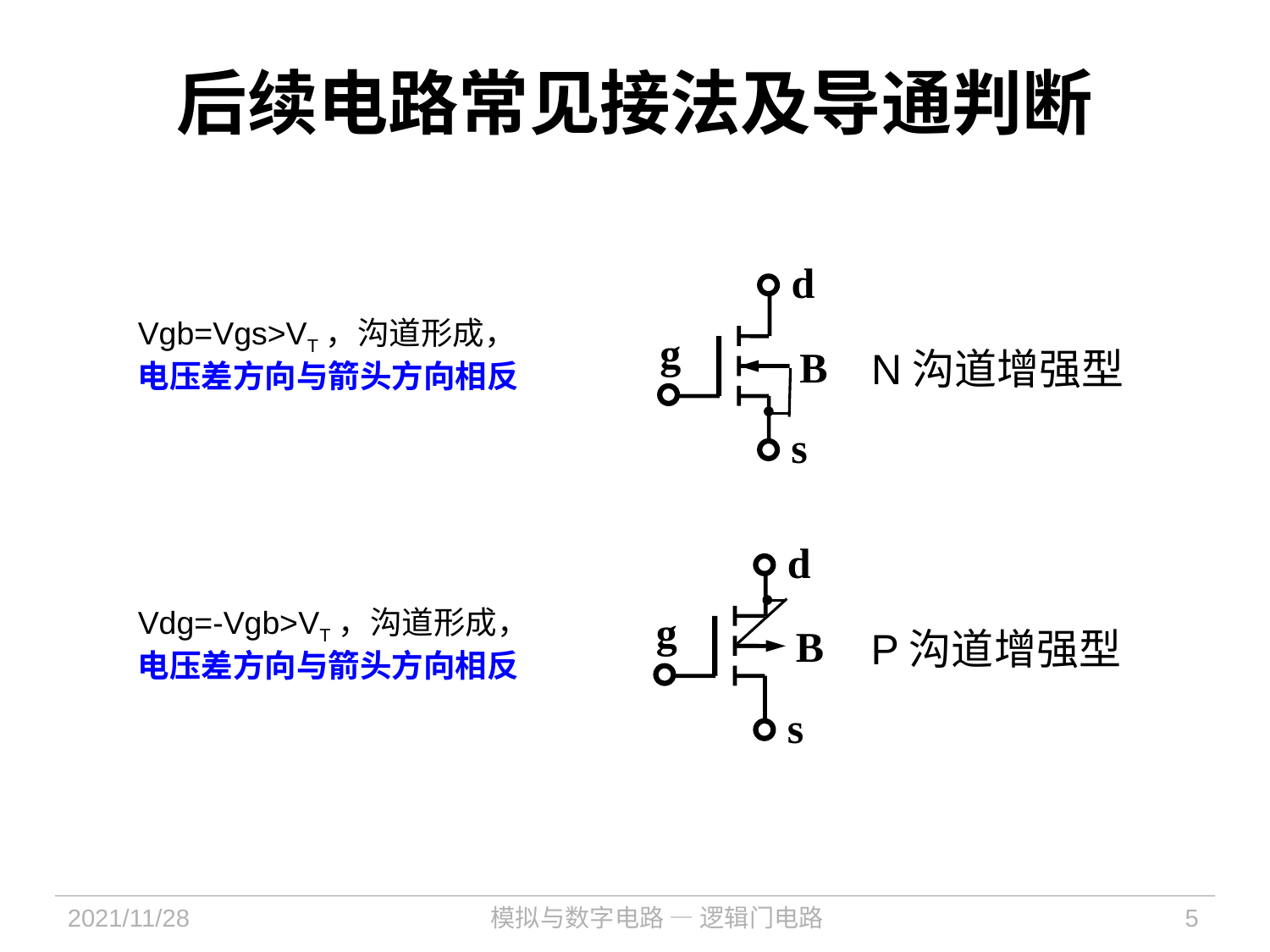

# 后续电路常见接法及导通判断
d

g

B

s

Vgb=Vgs>VT，沟道形成，
电压差方向与箭头方向相反
N沟道增强型

d

g

B

s

Vdg=-Vgb>VT，沟道形成，
电压差方向与箭头方向相反

P沟道增强型
2021/11/28
模拟与数字电路 — 逻辑门电路
5